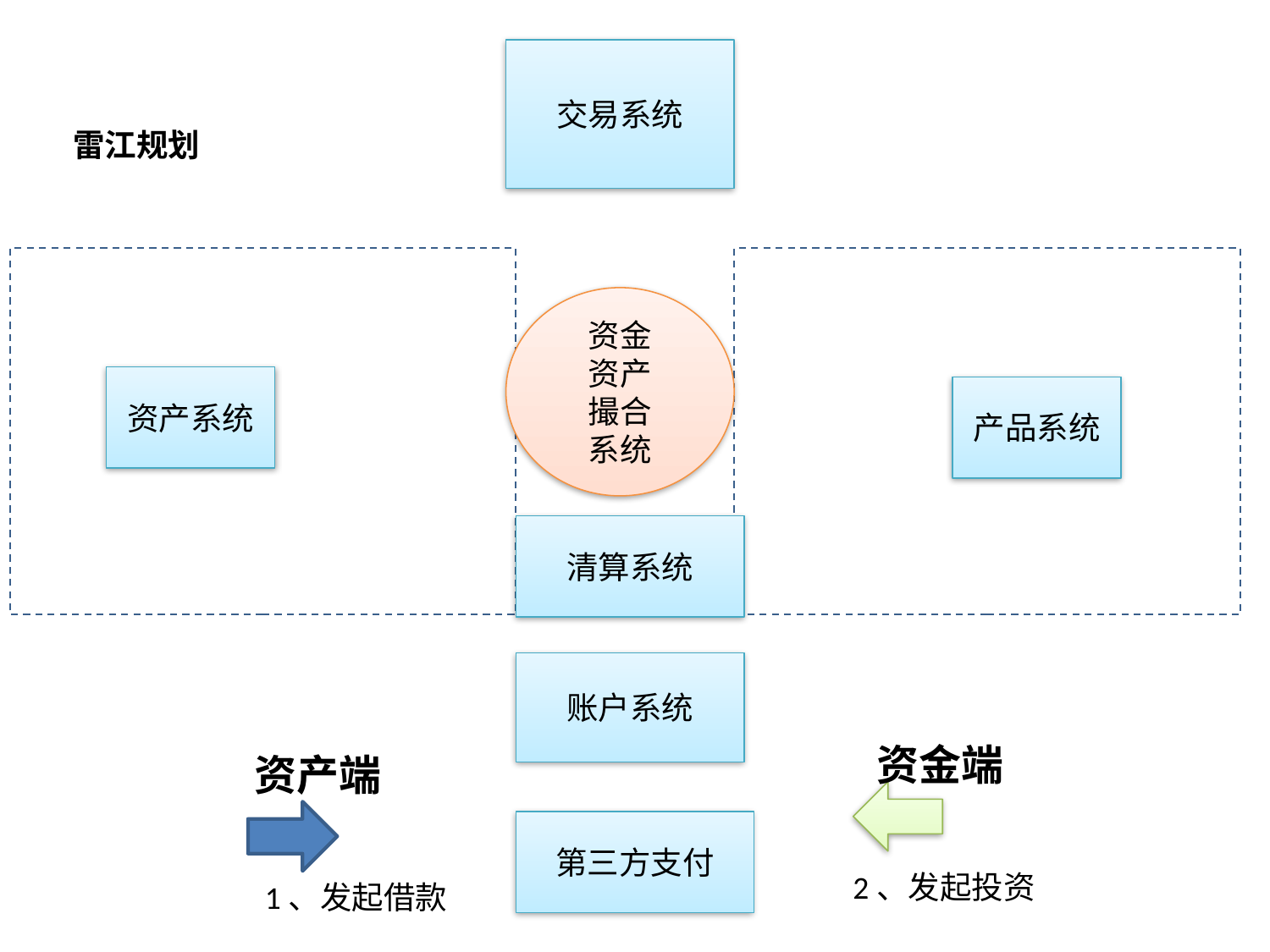

交易系统
雷江规划

资金
资产
撮合
系统
资产系统
产品系统
清算系统
账户系统
资金端
资产端

第三方支付
2、发起投资
1、发起借款